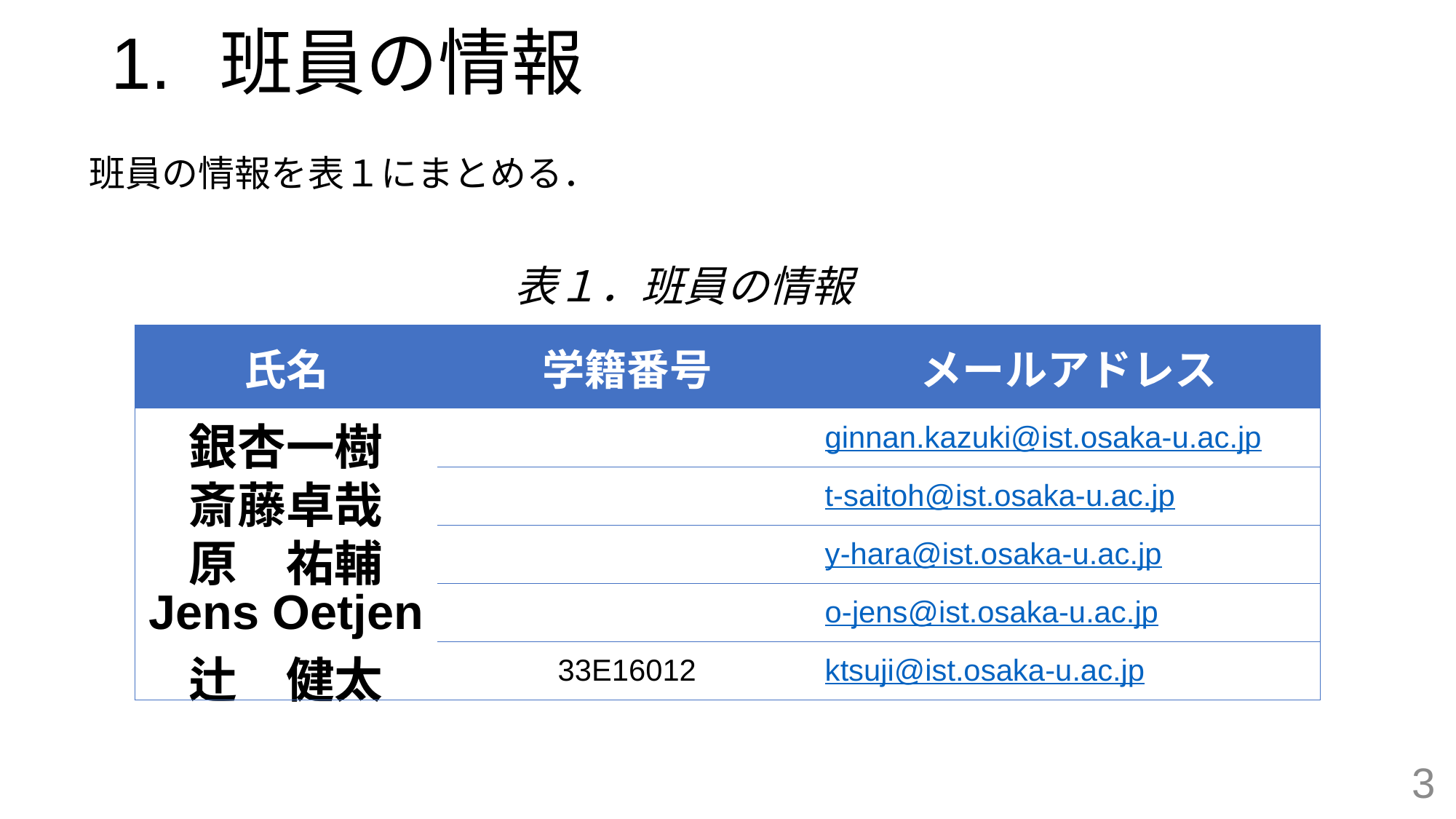

# 班員の情報
班員の情報を表１にまとめる．
表１．班員の情報
| 氏名 | 学籍番号 | メールアドレス |
| --- | --- | --- |
| 銀杏一樹 |  | ginnan.kazuki@ist.osaka-u.ac.jp |
| 斎藤卓哉 |  | t-saitoh@ist.osaka-u.ac.jp |
| 原　祐輔 |  | y-hara@ist.osaka-u.ac.jp |
| Jens Oetjen |  | o-jens@ist.osaka-u.ac.jp |
| 辻　健太 | 33E16012 | ktsuji@ist.osaka-u.ac.jp |
3